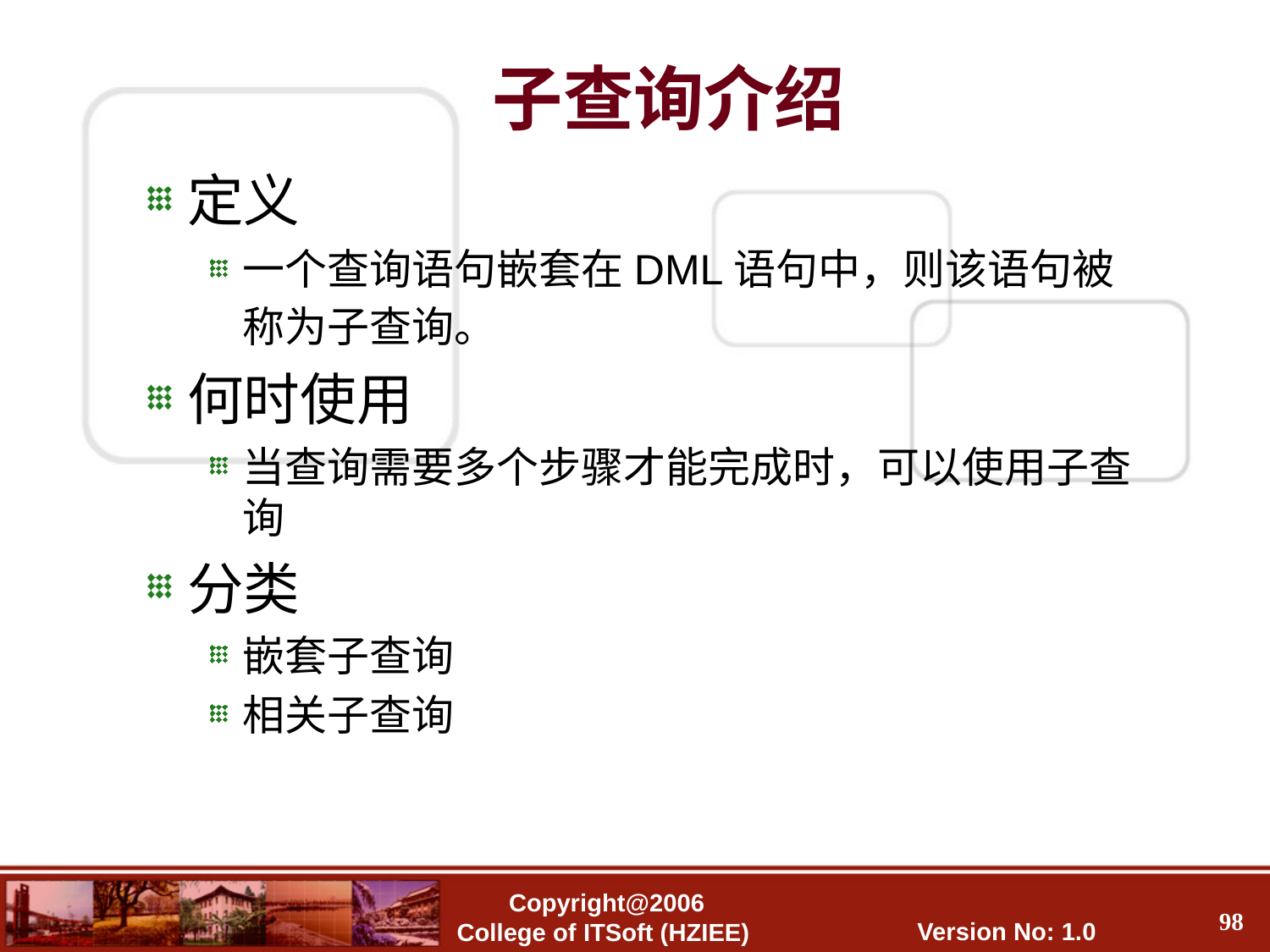

子查询介绍
定义
一个查询语句嵌套在DML语句中，则该语句被称为子查询。
何时使用
当查询需要多个步骤才能完成时，可以使用子查询
分类
嵌套子查询
相关子查询